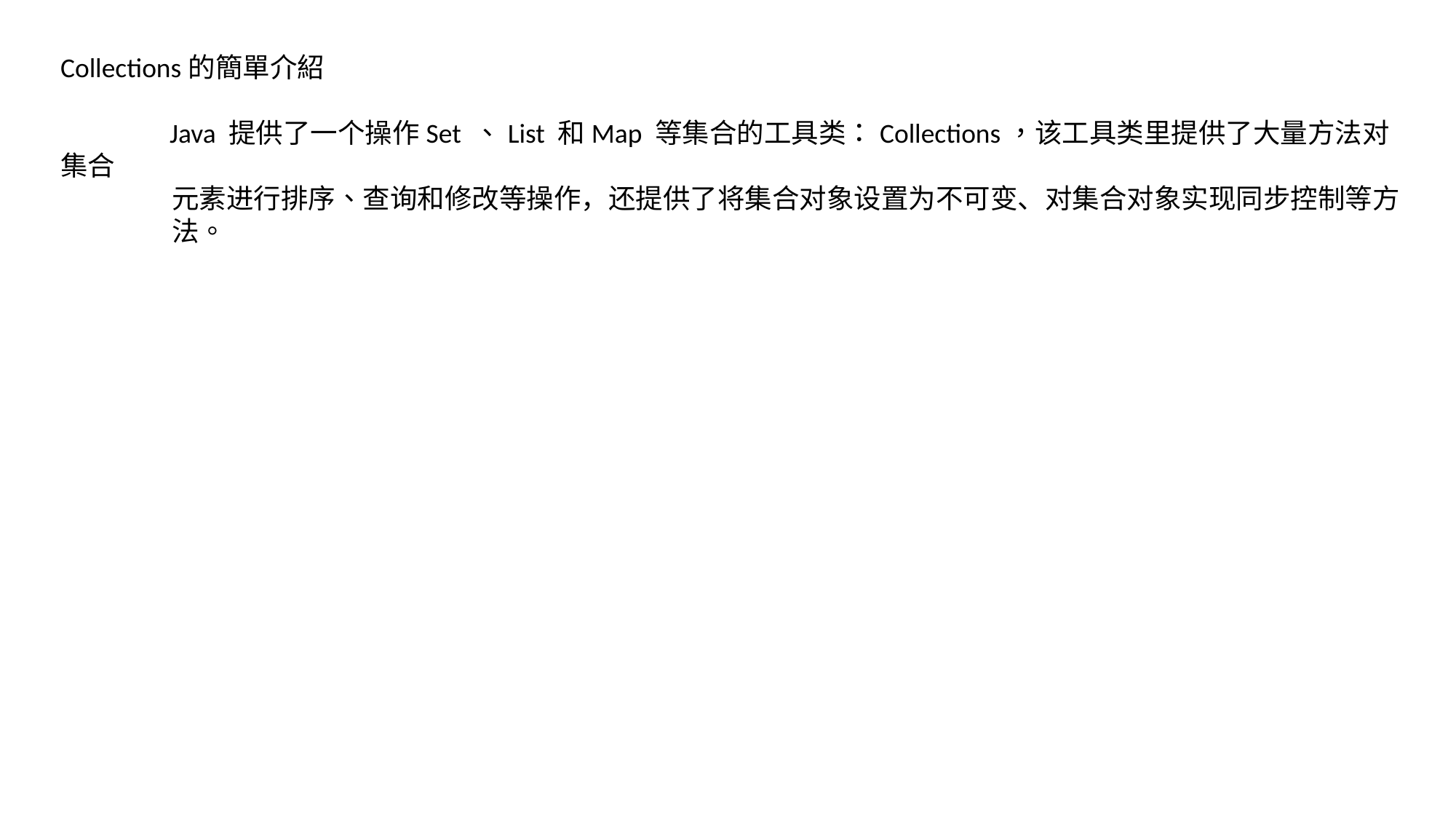

Collections的簡單介紹

	Java 提供了一个操作Set 、List 和Map 等集合的工具类：Collections，该工具类里提供了大量方法对集合
                 元素进行排序、查询和修改等操作，还提供了将集合对象设置为不可变、对集合对象实现同步控制等方
                 法。